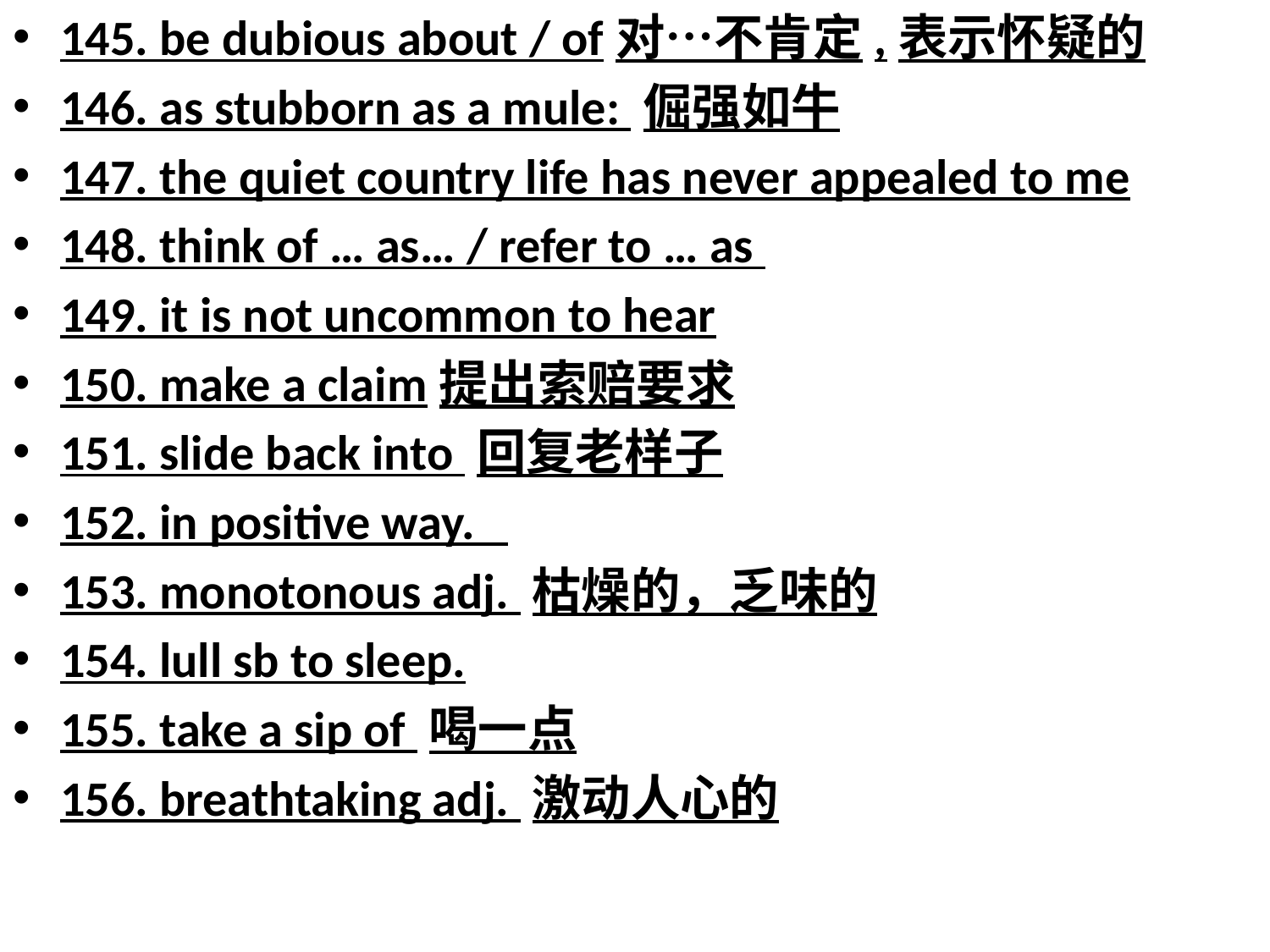

145. be dubious about / of对…不肯定,表示怀疑的
146. as stubborn as a mule: 倔强如牛
147. the quiet country life has never appealed to me
148. think of … as… / refer to … as
149. it is not uncommon to hear
150. make a claim提出索赔要求
151. slide back into 回复老样子
152. in positive way.
153. monotonous adj. 枯燥的，乏味的
154. lull sb to sleep.
155. take a sip of 喝一点
156. breathtaking adj. 激动人心的